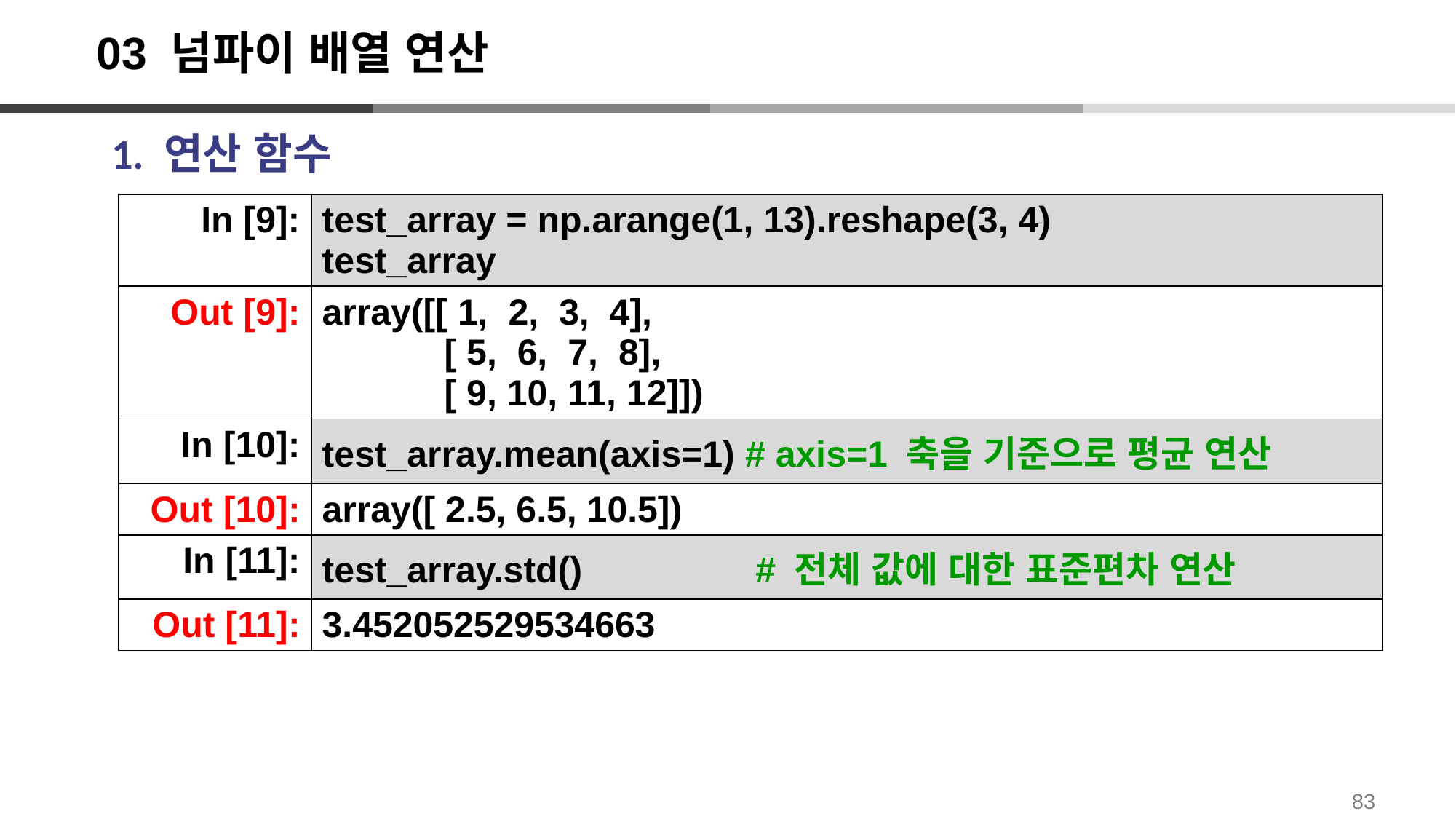

# 03 넘파이 배열 연산
1. 연산 함수
| In [9]: | test\_array = np.arange(1, 13).reshape(3, 4) test\_array |
| --- | --- |
| Out [9]: | array([[ 1, 2, 3, 4], [ 5, 6, 7, 8], [ 9, 10, 11, 12]]) |
| In [10]: | test\_array.mean(axis=1) # axis=1 축을 기준으로 평균 연산 |
| Out [10]: | array([ 2.5, 6.5, 10.5]) |
| In [11]: | test\_array.std() # 전체 값에 대한 표준편차 연산 |
| Out [11]: | 3.452052529534663 |